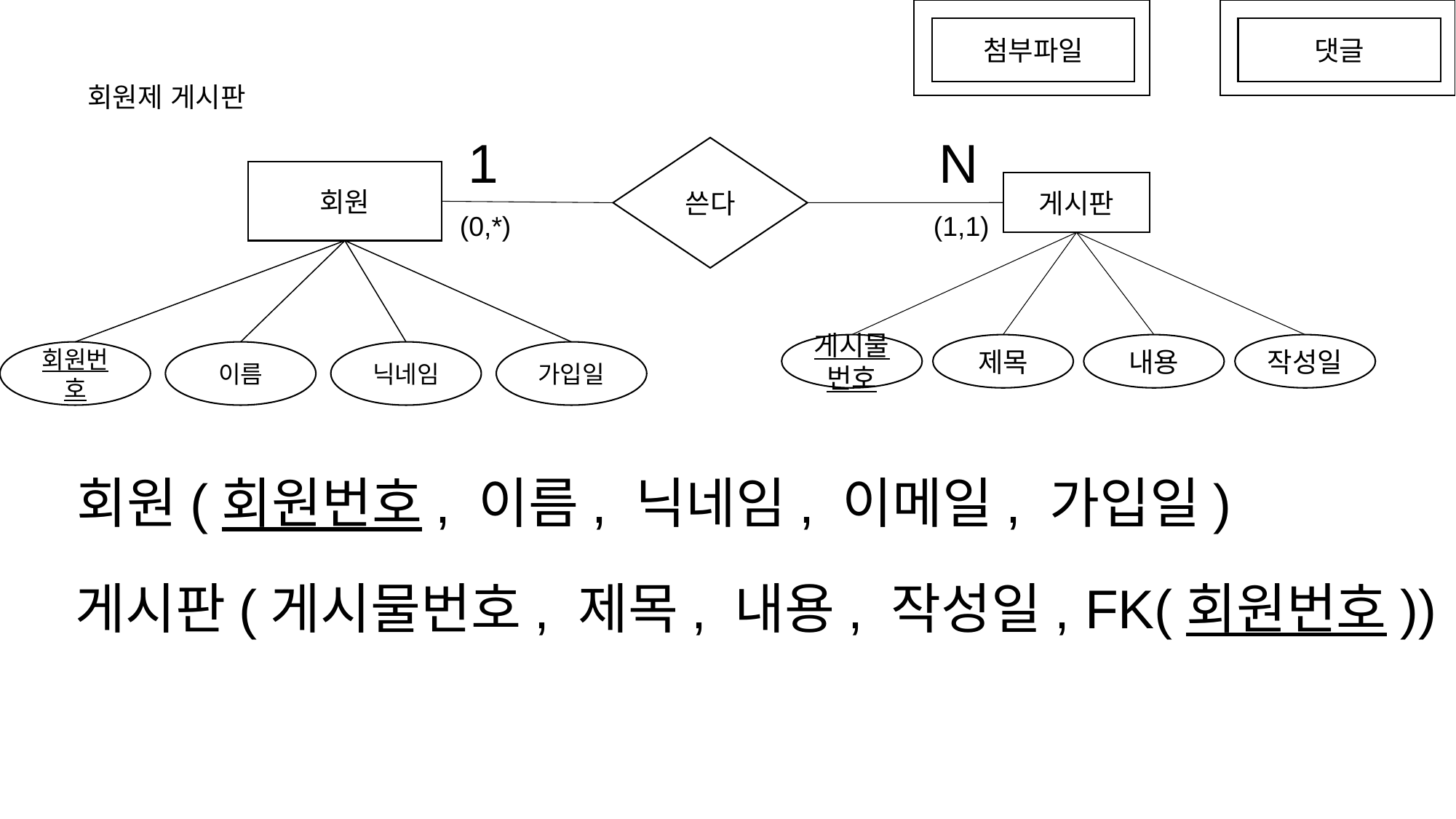

첨부파일
댓글
회원제 게시판
1
N
쓴다
회원
게시판
(0,*)
(1,1)
게시물번호
제목
내용
작성일
회원번호
이름
닉네임
가입일
회원(회원번호, 이름, 닉네임, 이메일, 가입일)
게시판(게시물번호, 제목, 내용, 작성일, FK(회원번호))